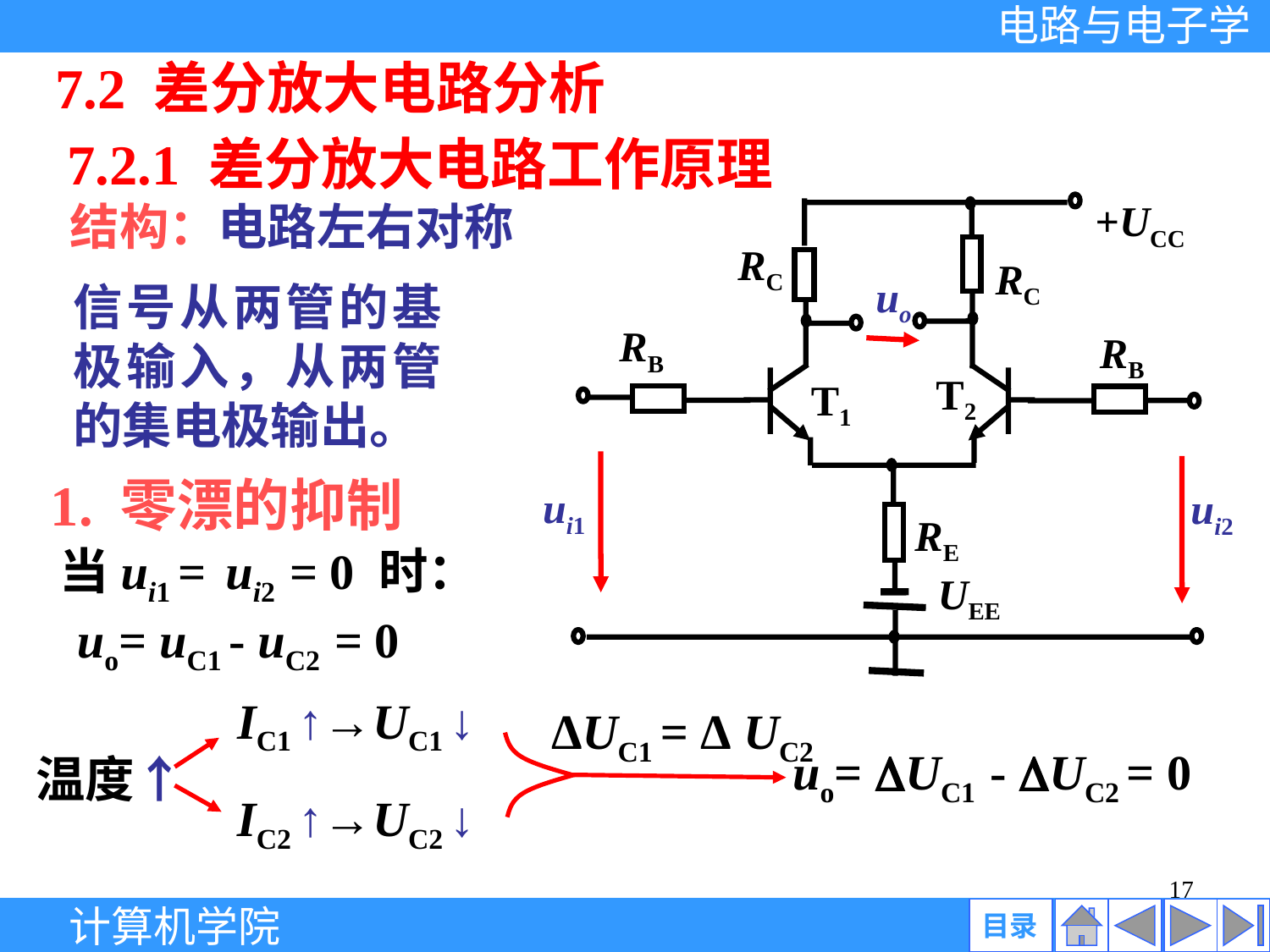

7.2 差分放大电路分析
7.2.1 差分放大电路工作原理
+UCC

RC
RC

uo

RB

RB

T2
T1

ui1
ui2
RE

UEE

结构：电路左右对称
信号从两管的基极输入，从两管的集电极输出。
1. 零漂的抑制
当ui1 =  ui2  = 0 时：
uo= uC1 - uC2  = 0
IC1 ↑→UC1 ↓
ΔUC1 = Δ UC2

uo= ΔUC1  - ΔUC2 = 0

温度↑
IC2 ↑→UC2 ↓